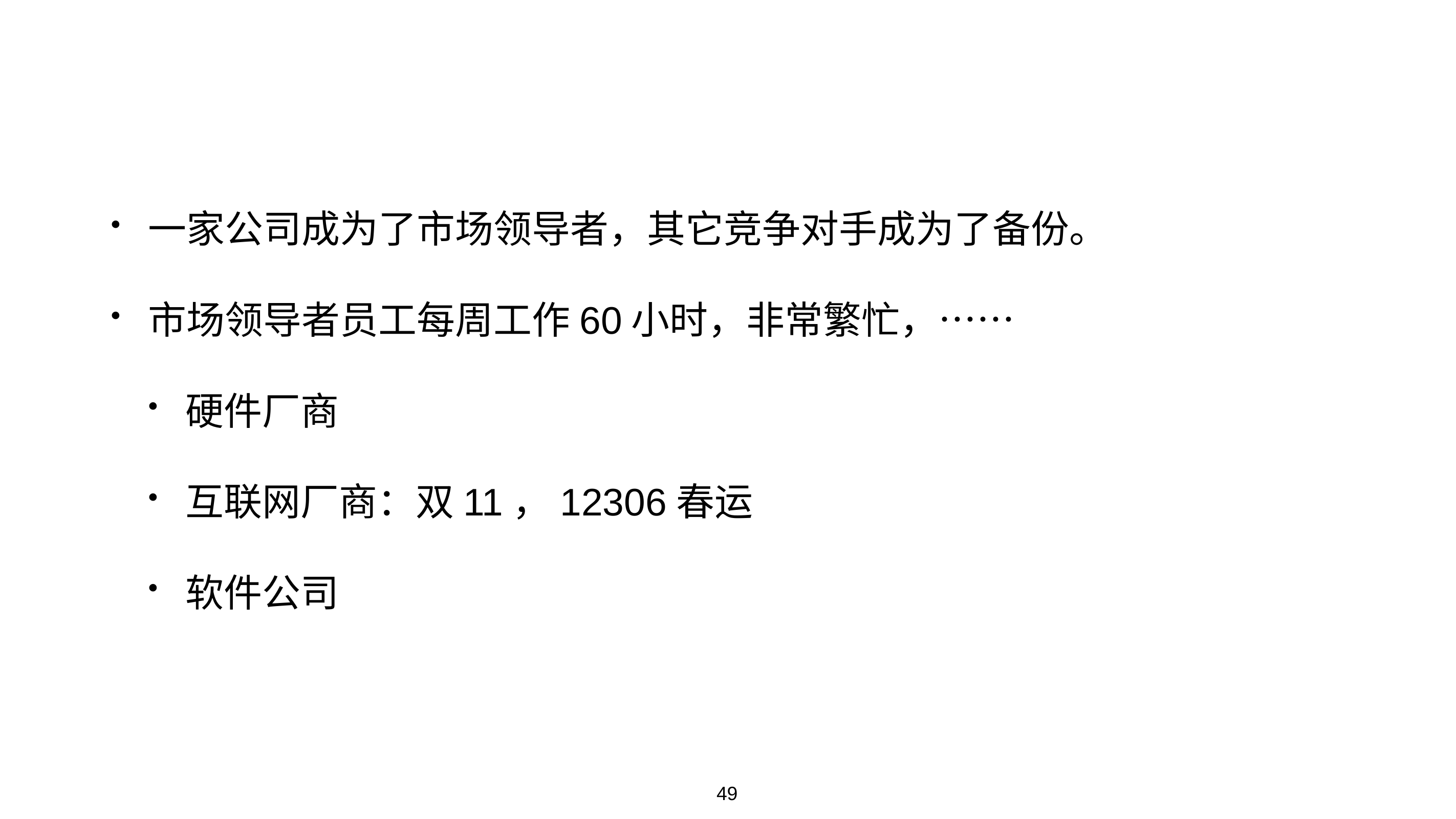

一家公司成为了市场领导者，其它竞争对手成为了备份。
市场领导者员工每周工作60小时，非常繁忙，……
硬件厂商
互联网厂商：双11，12306春运
软件公司
49